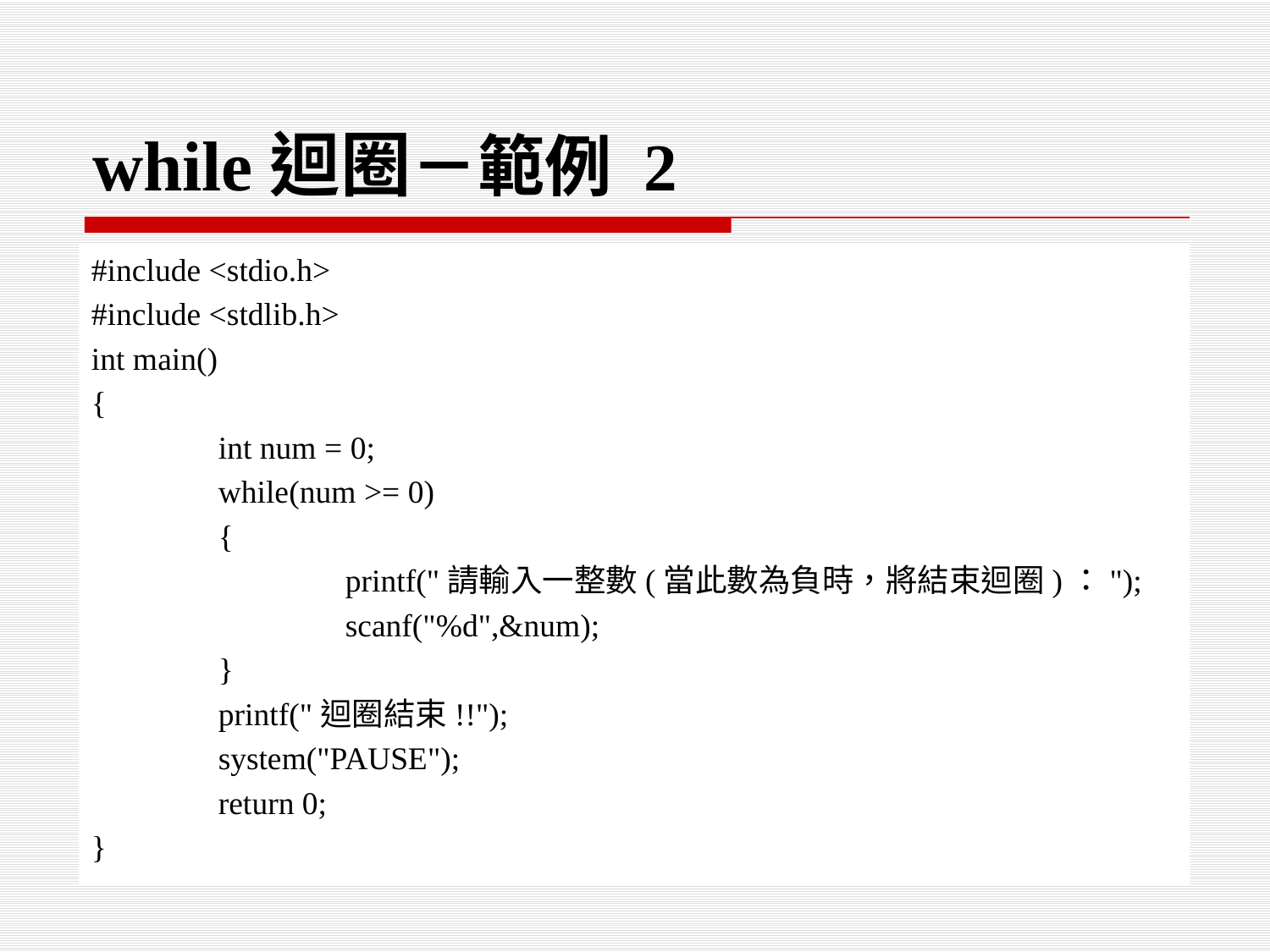

# while迴圈－範例 2
#include <stdio.h>
#include <stdlib.h>
int main()
{
	int num = 0;
	while(num >= 0)
	{
		printf("請輸入一整數(當此數為負時，將結束迴圈)：");
		scanf("%d",&num);
	}
	printf("迴圈結束!!");
	system("PAUSE");
	return 0;
}